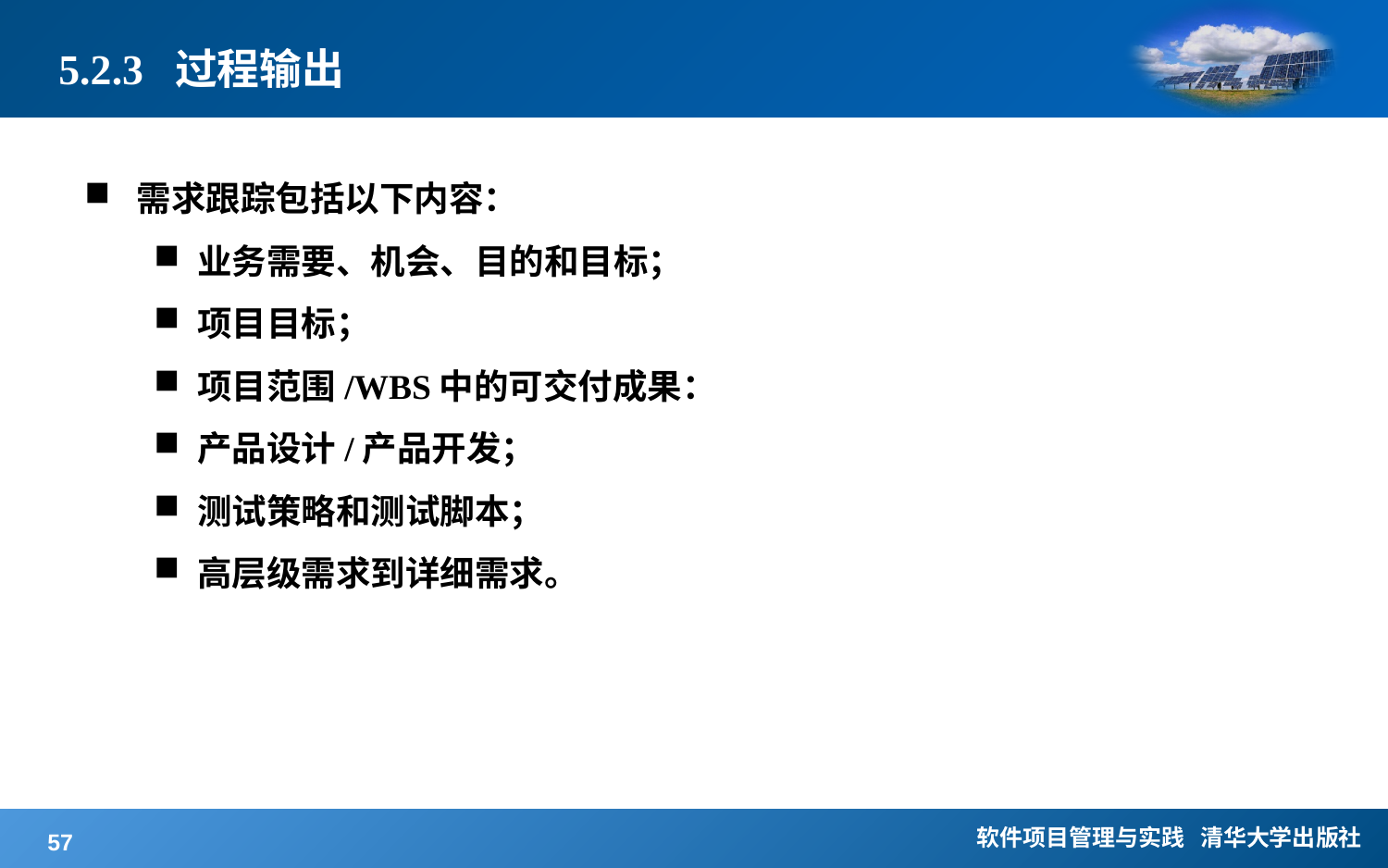

# 5.2.3  过程输出
需求跟踪包括以下内容：
业务需要、机会、目的和目标；
项目目标；
项目范围/WBS中的可交付成果：
产品设计/产品开发；
测试策略和测试脚本；
高层级需求到详细需求。